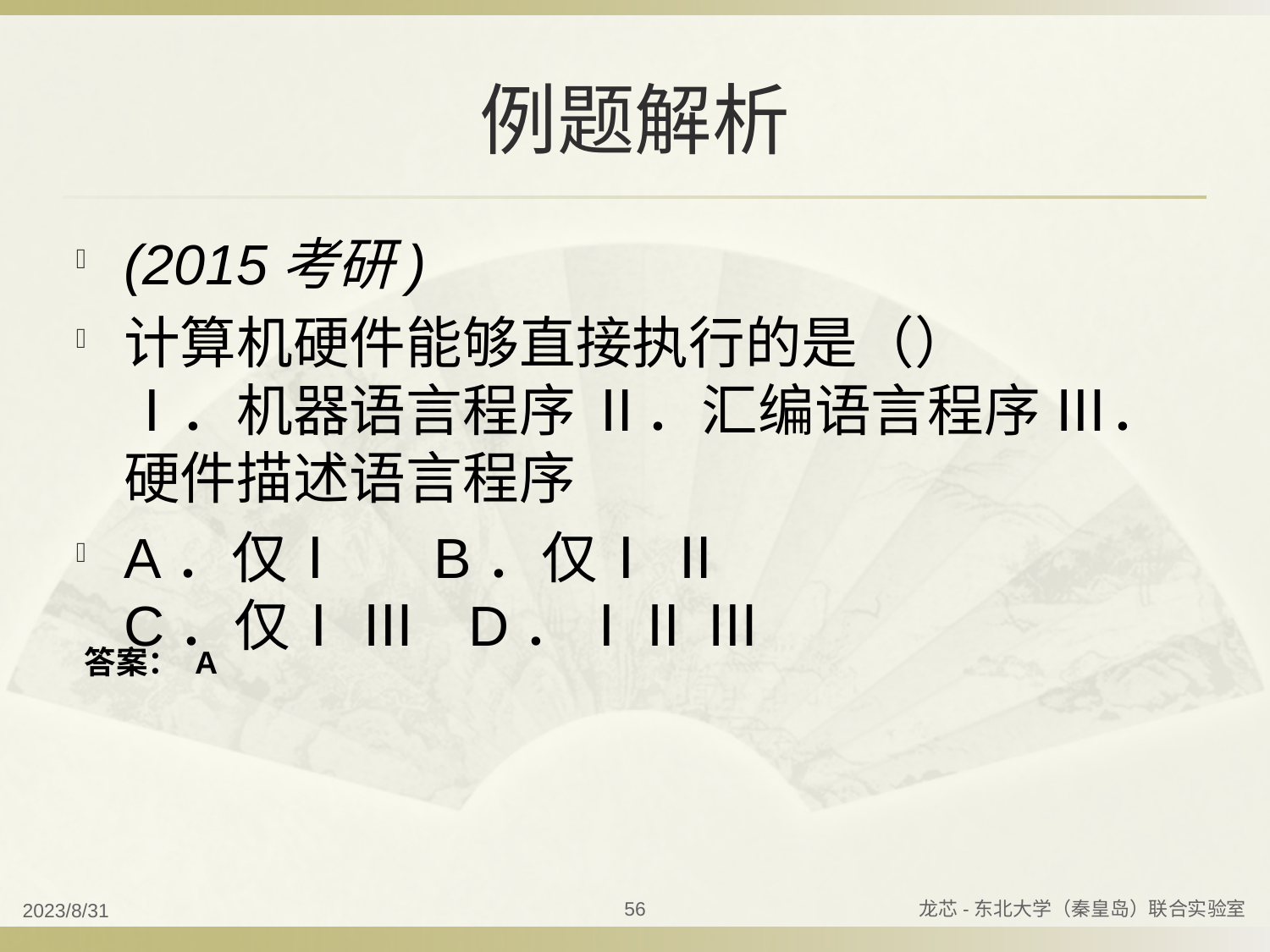

# 例题解析
(2015考研)
计算机硬件能够直接执行的是（）
Ⅰ．机器语言程序 Ⅱ．汇编语言程序 Ⅲ．硬件描述语言程序
A．仅Ⅰ      B．仅Ⅰ Ⅱ 
C．仅Ⅰ Ⅲ   D．ⅠⅡ Ⅲ

答案： A
2023/8/31
56
龙芯-东北大学（秦皇岛）联合实验室